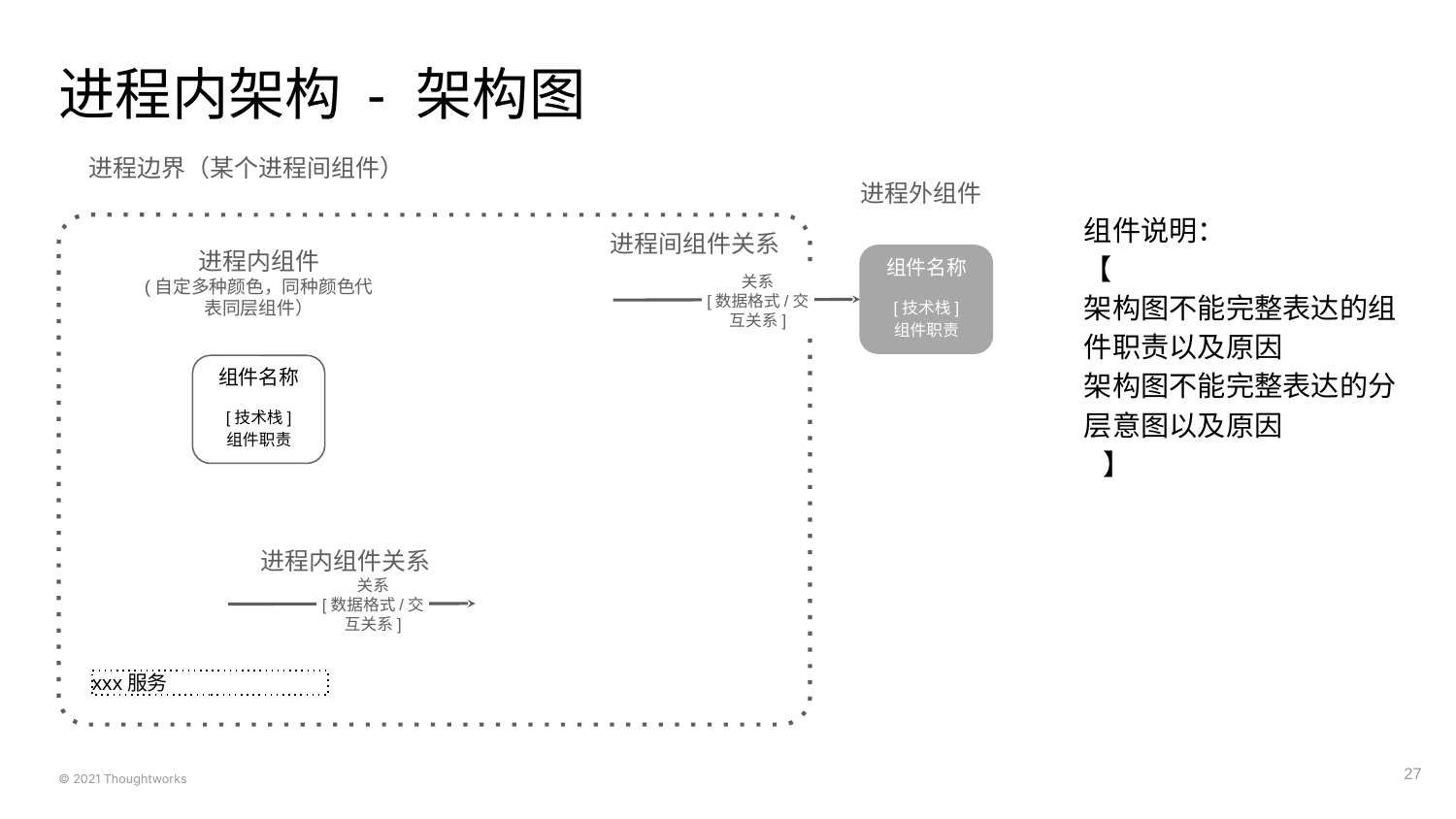

# 进程内架构 - 架构图
进程边界（某个进程间组件）
进程外组件
组件说明：
【
架构图不能完整表达的组件职责以及原因
架构图不能完整表达的分层意图以及原因
  】

xxx服务
进程间组件关系
进程内组件
(自定多种颜色，同种颜色代表同层组件）

组件名称
[技术栈]
组件职责
关系
[数据格式/交互关系]

组件名称
[技术栈]
组件职责
进程内组件关系
关系
[数据格式/交互关系]
27